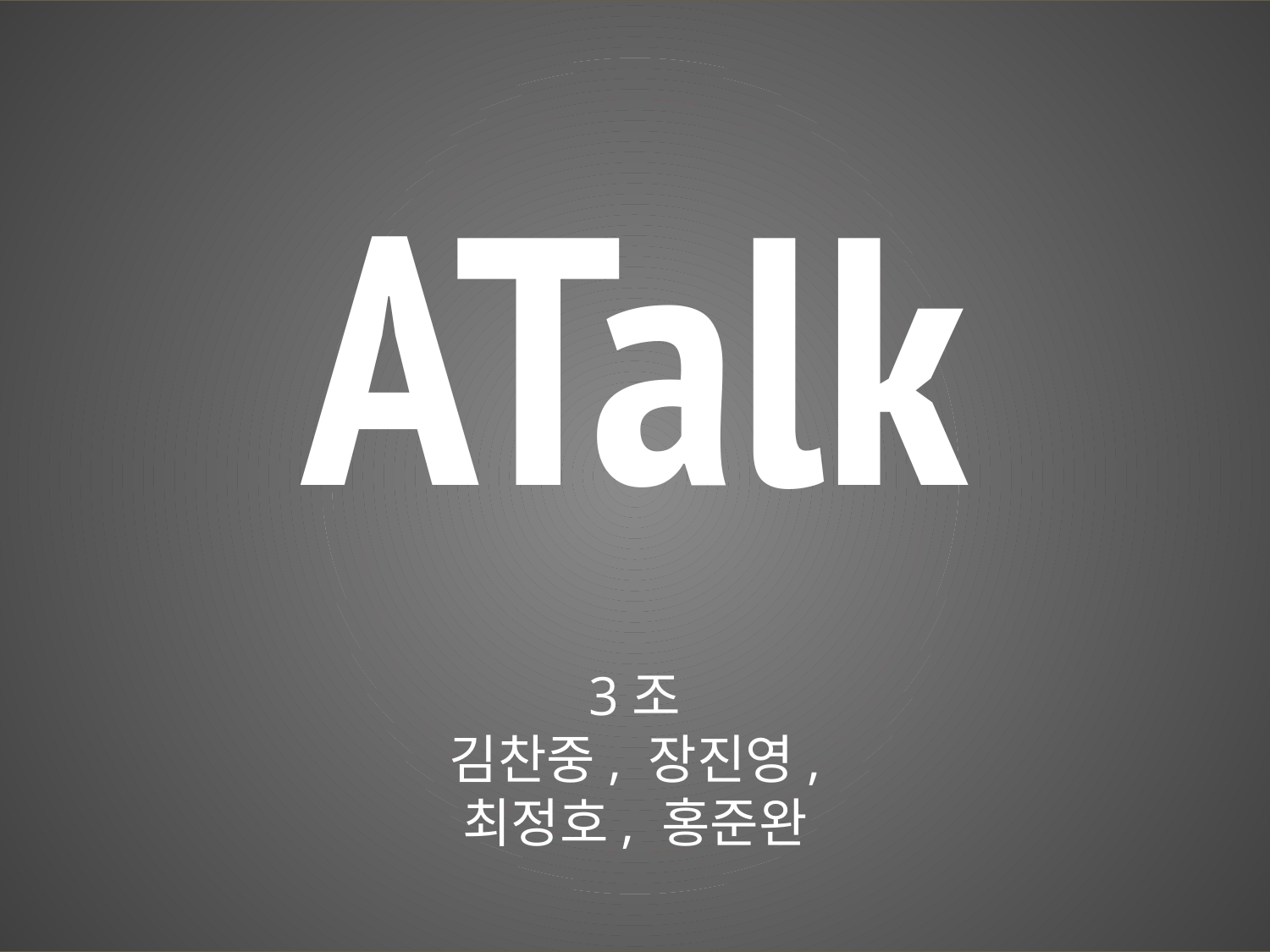

# ATalk
3조
김찬중, 장진영,
최정호, 홍준완